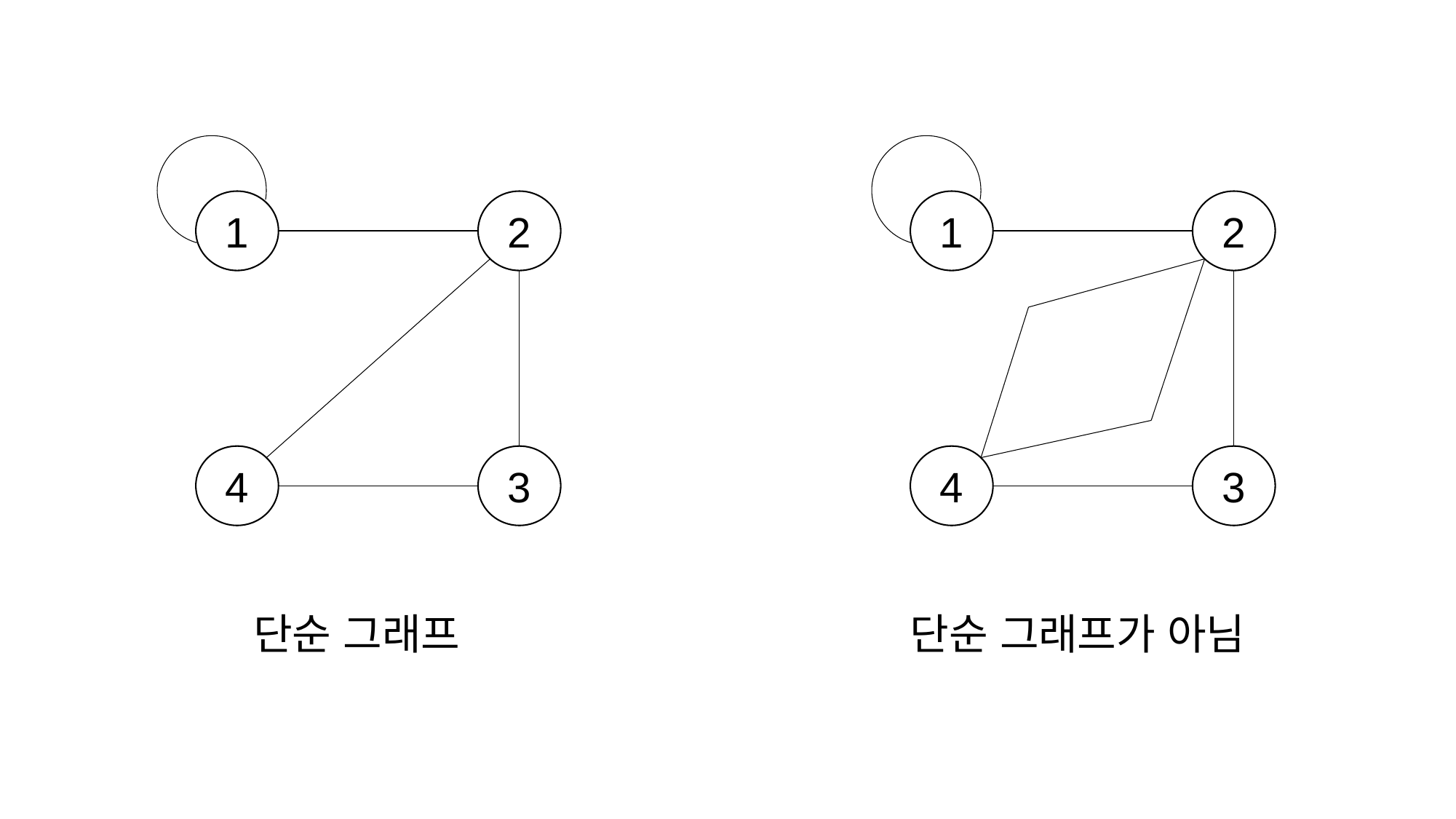

1
2
1
2
4
3
4
3
단순 그래프
단순 그래프가 아님